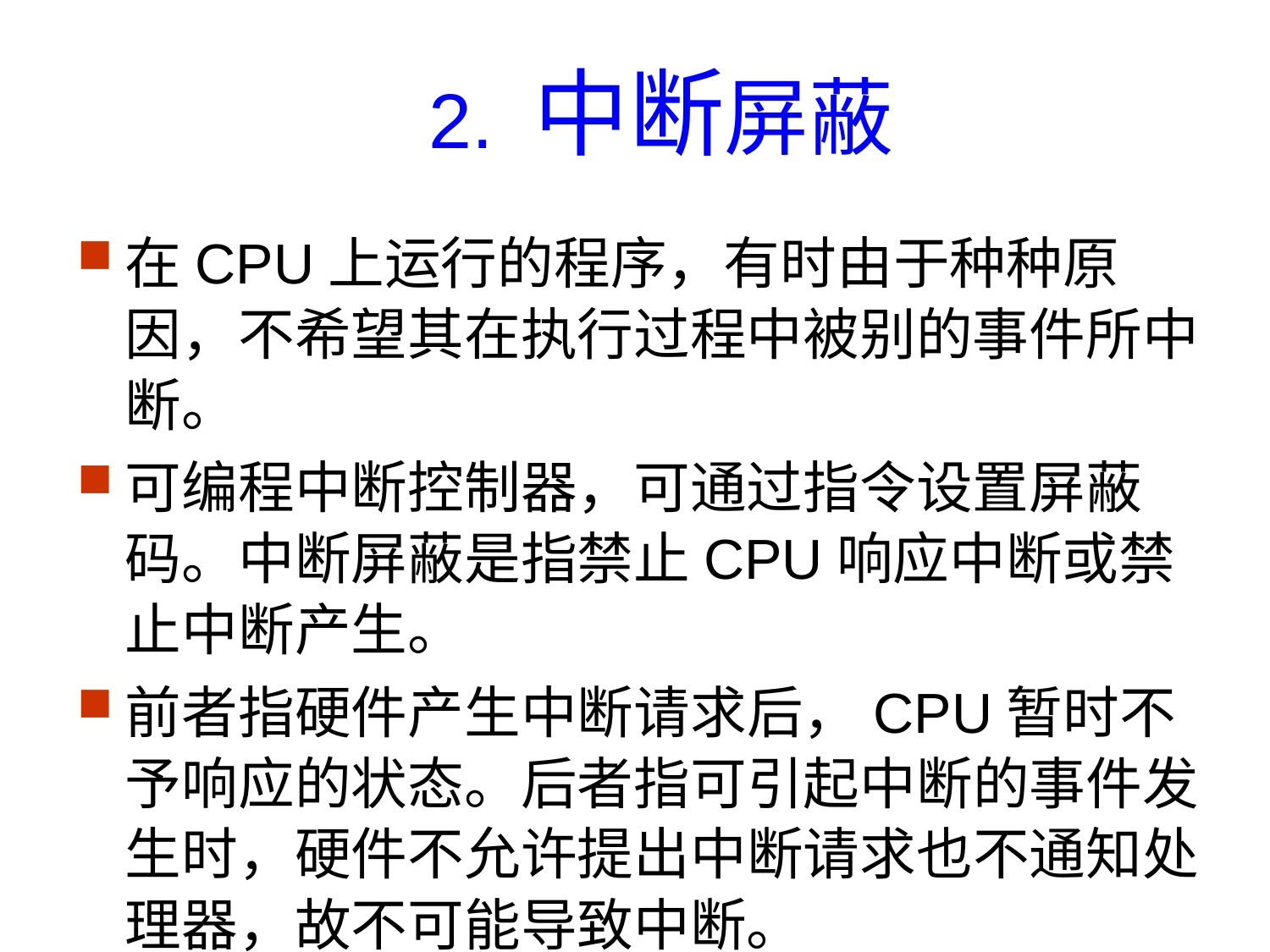

2. 中断屏蔽
在CPU上运行的程序，有时由于种种原因，不希望其在执行过程中被别的事件所中断。
可编程中断控制器，可通过指令设置屏蔽码。中断屏蔽是指禁止CPU响应中断或禁止中断产生。
前者指硬件产生中断请求后，CPU暂时不予响应的状态。后者指可引起中断的事件发生时，硬件不允许提出中断请求也不通知处理器，故不可能导致中断。